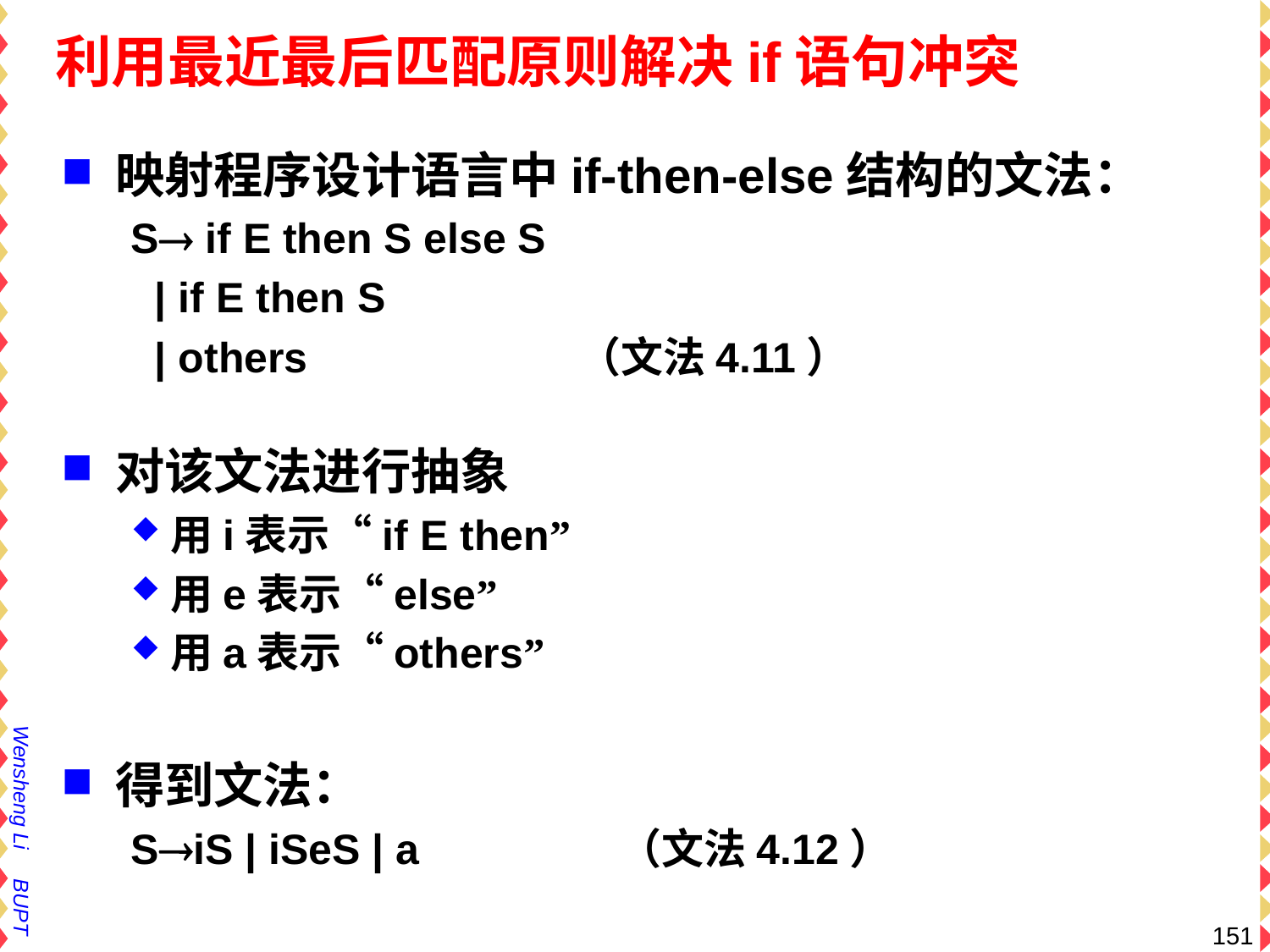

# 利用最近最后匹配原则解决if语句冲突
映射程序设计语言中if-then-else结构的文法：
S→ if E then S else S
  | if E then S
  | others                      （文法4.11）

对该文法进行抽象
用i表示“if E then”
用e表示“else”
用a表示“others”

得到文法：
S→iS | iSeS | a                （文法4.12）
151